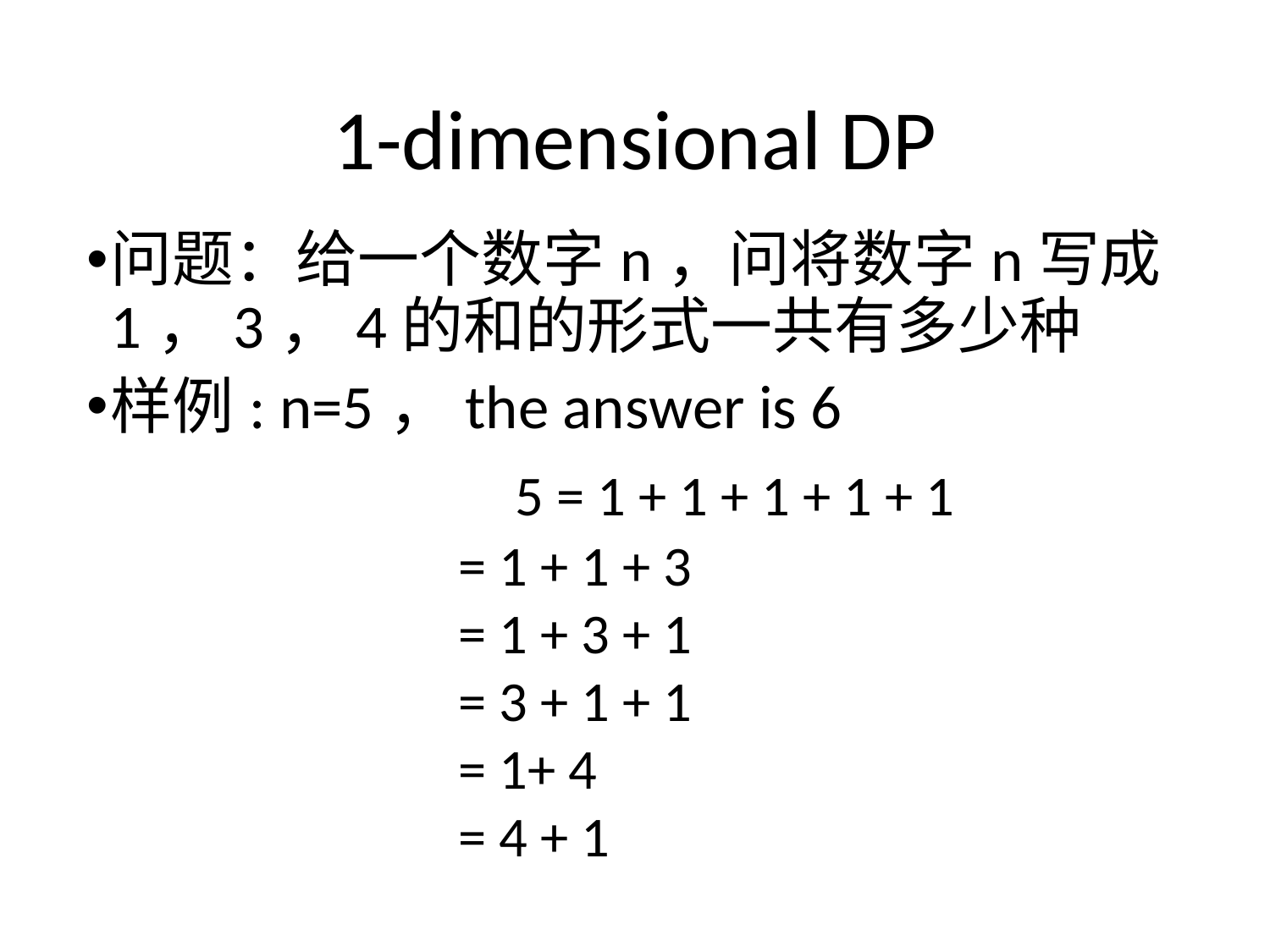

# 1-dimensional DP
问题：给一个数字n，问将数字n写成1，3，4的和的形式一共有多少种
样例: n=5，the answer is 6
 			   5 = 1 + 1 + 1 + 1 + 1
   = 1 + 1 + 3
   = 1 + 3 + 1
   = 3 + 1 + 1
   = 1+ 4
   = 4 + 1